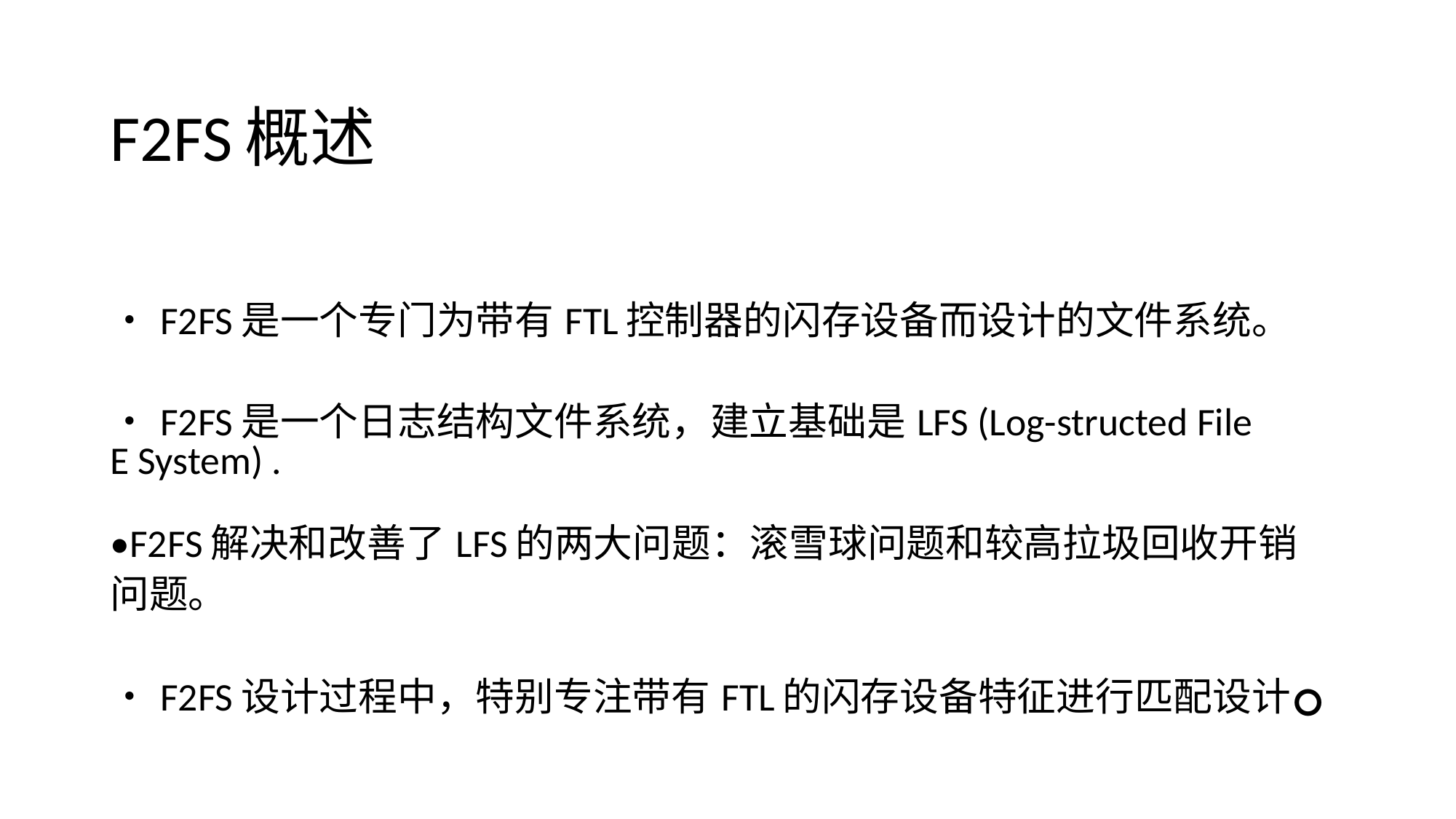

# F2FS概述 •F2FS是一个专门为带有FTL控制器的闪存设备而设计的文件系统。 •F2FS是一个日志结构文件系统，建立基础是LFS (Log-structed File E System) . •F2FS解决和改善了LFS的两大问题：滚雪球问题和较高拉圾回收开销问题。 •F2FS设计过程中，特别专注带有FTL的闪存设备特征进行匹配设计。